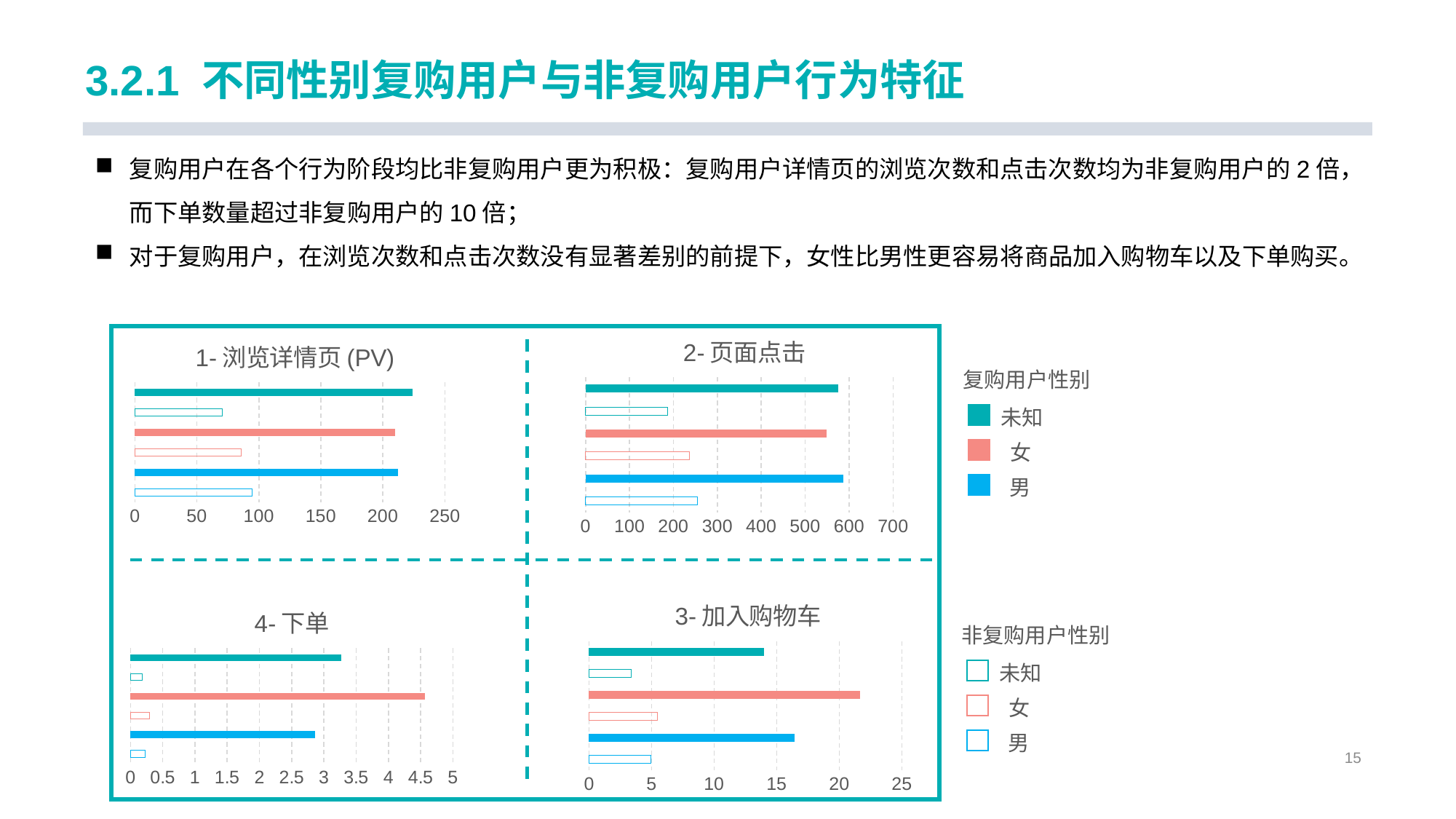

# 3.2.1 不同性别复购用户与非复购用户行为特征
复购用户在各个行为阶段均比非复购用户更为积极：复购用户详情页的浏览次数和点击次数均为非复购用户的2倍，而下单数量超过非复购用户的10倍；
对于复购用户，在浏览次数和点击次数没有显著差别的前提下，女性比男性更容易将商品加入购物车以及下单购买。

### Chart: 2-页面点击

| Category | 浏览详情页 |
|---|---|
| 非复购用户 | 254.14 |
| 复购用户 | 586.4 |
| 非复购用户 | 236.27 |
| 复购用户 | 549.14 |
| 非复购用户 | 185.95 |
| 复购用户 | 575.95 |

### Chart: 3-加入购物车

| Category | 加入购物车 |
|---|---|
| 非复购用户 | 4.92 |
| 复购用户 | 16.44 |
| 非复购用户 | 5.46 |
| 复购用户 | 21.64 |
| 非复购用户 | 3.38 |
| 复购用户 | 14.01 |

### Chart: 1-浏览详情页(PV)

| Category | PV |
|---|---|
| 非复购用户 | 94.77 |
| 复购用户 | 212.44 |
| 非复购用户 | 85.75 |
| 复购用户 | 210.0 |
| 非复购用户 | 70.42 |
| 复购用户 | 224.05 |

### Chart: 4-下单

| Category | 下单 |
|---|---|
| 非复购用户 | 0.23 |
| 复购用户 | 2.86 |
| 非复购用户 | 0.3 |
| 复购用户 | 4.57 |
| 非复购用户 | 0.18 |
| 复购用户 | 3.27 |
复购用户性别

女

男

未知
非复购用户性别

女

男

未知
15